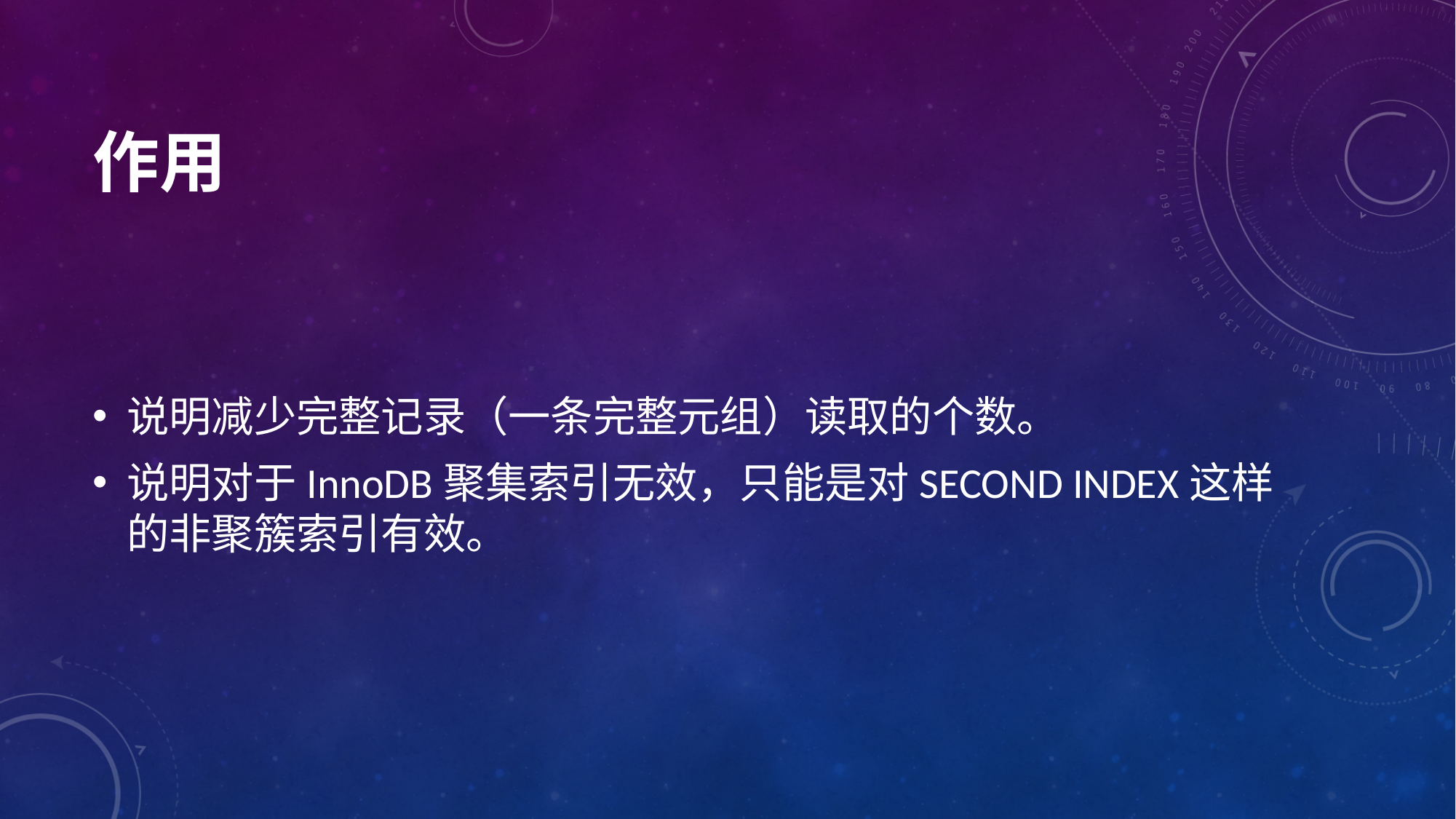

# 作用
说明减少完整记录（一条完整元组）读取的个数。
说明对于InnoDB聚集索引无效，只能是对SECOND INDEX这样的非聚簇索引有效。